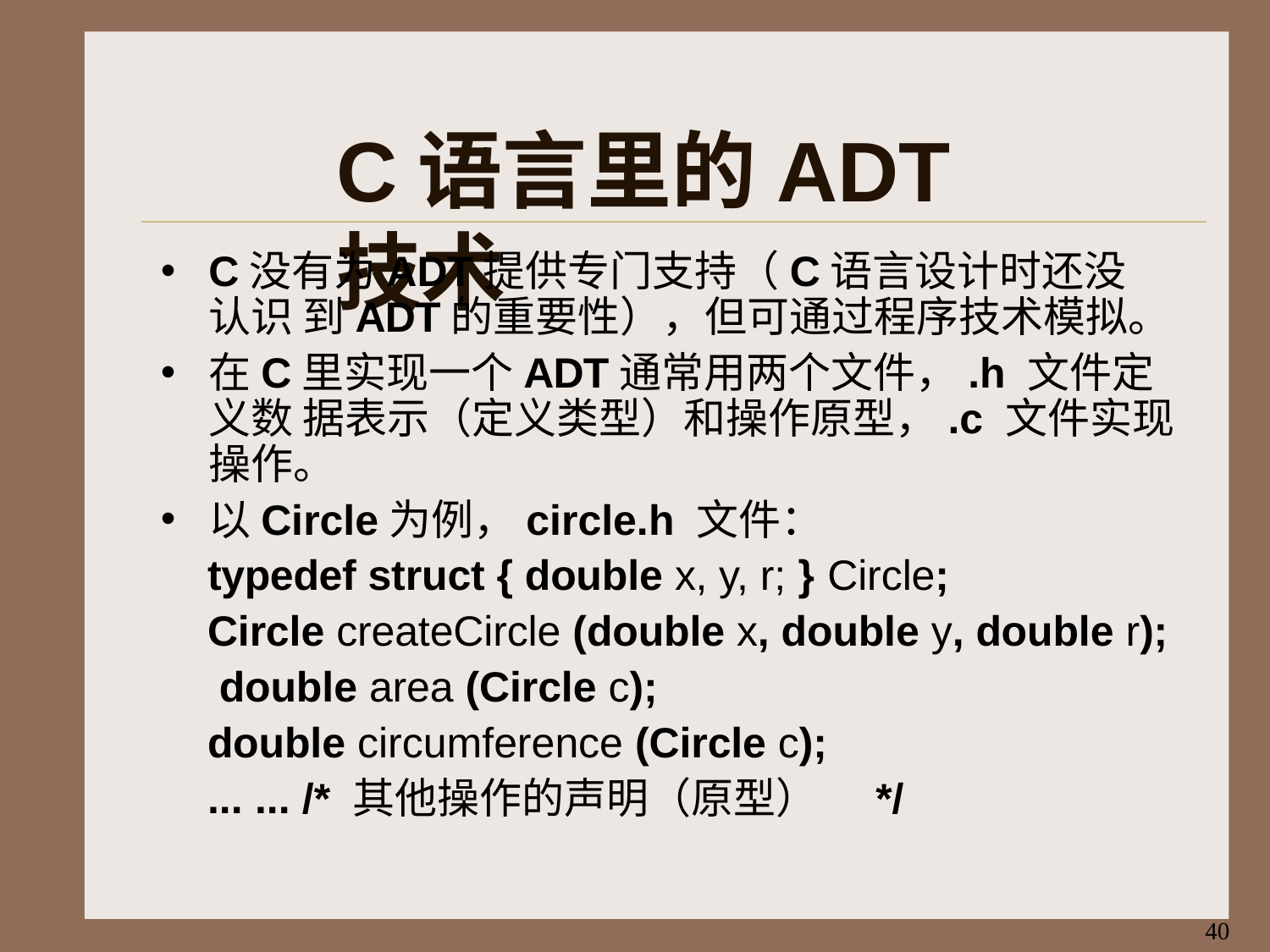

# C语言里的ADT技术

C没有为ADT提供专门支持（C语言设计时还没认识 到ADT的重要性），但可通过程序技术模拟。
在C里实现一个ADT通常用两个文件，.h 文件定义数 据表示（定义类型）和操作原型，.c 文件实现操作。
以Circle为例，circle.h 文件：
typedef struct { double x, y, r; } Circle;
Circle createCircle (double x, double y, double r);  double area (Circle c);
double circumference (Circle c);
... ... /* 其他操作的声明（原型）	*/
40